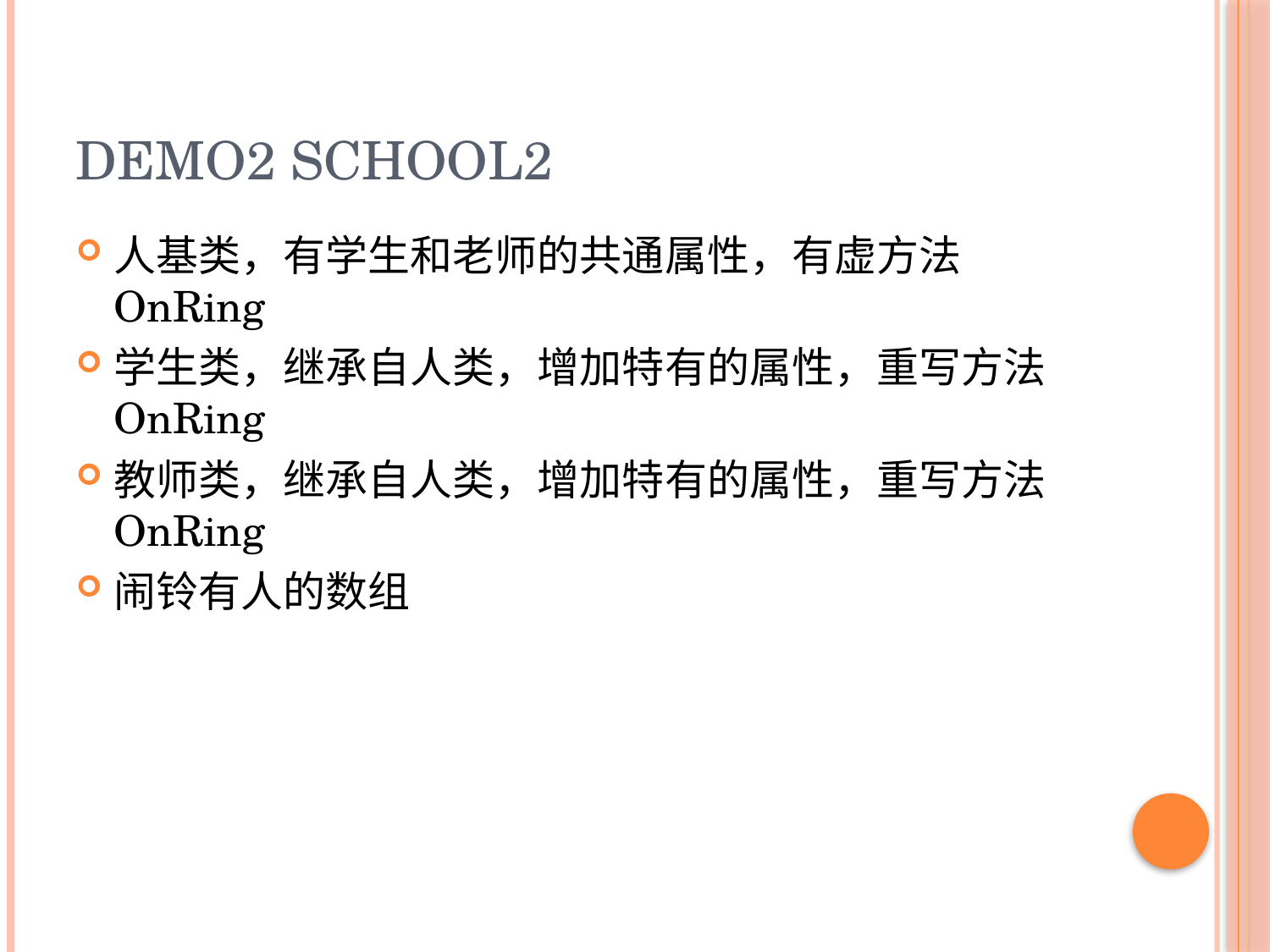

# Demo2 School2
人基类，有学生和老师的共通属性，有虚方法OnRing
学生类，继承自人类，增加特有的属性，重写方法OnRing
教师类，继承自人类，增加特有的属性，重写方法OnRing
闹铃有人的数组